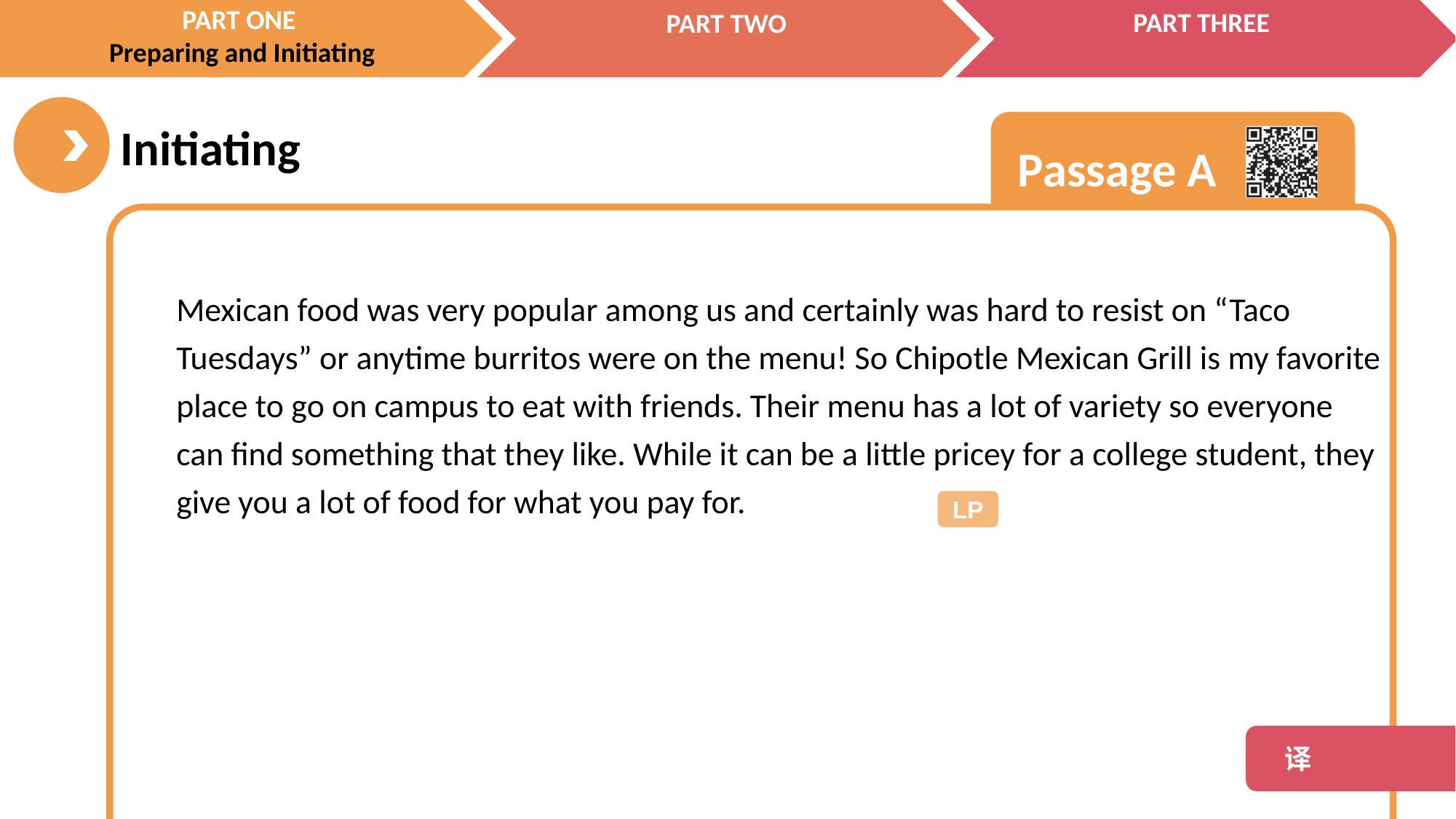

Mexican food was very popular among us and certainly was hard to resist on “Taco Tuesdays” or anytime burritos were on the menu! So Chipotle Mexican Grill is my favorite place to go on campus to eat with friends. Their menu has a lot of variety so everyone can find something that they like. While it can be a little pricey for a college student, they give you a lot of food for what you pay for.

LP
   译